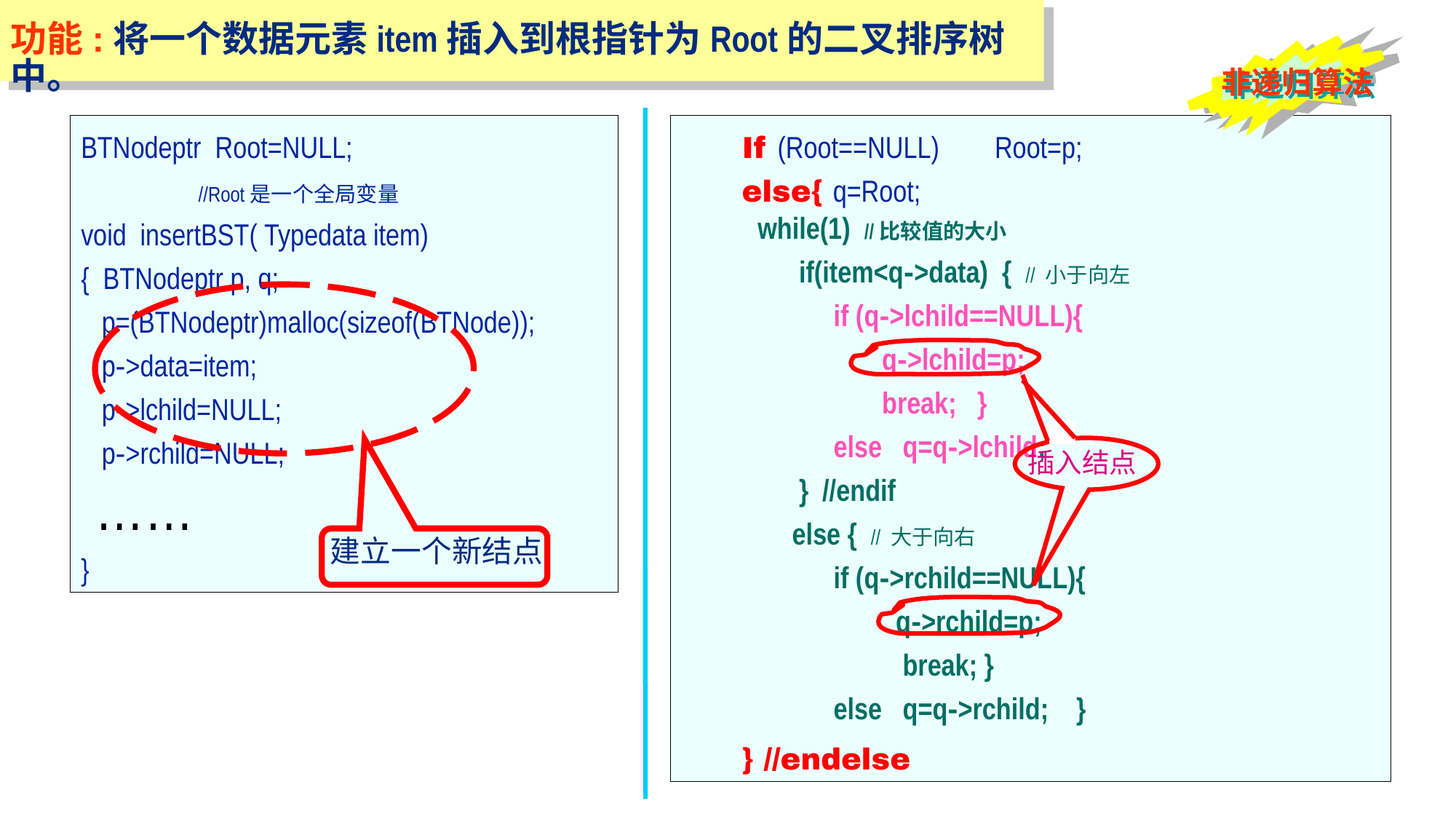

功能:将一个数据元素item插入到根指针为Root的二叉排序树中。

非递归算法

BTNodeptr  Root=NULL;
                 //Root是一个全局变量
void  insertBST( Typedata item)
{  BTNodeptr p, q;
   p=(BTNodeptr)malloc(sizeof(BTNode));
   p->data=item;
   p->lchild=NULL;
   p->rchild=NULL;
 ……
}
      If (Root==NULL)        Root=p;
      else{ q=Root;

      } //endelse
  while(1)  //比较值的大小
        if(item<q->data)  {  // 小于向左
             if (q->lchild==NULL){
                    q->lchild=p;
                    break;   }
             else   q=q->lchild;
        }  //endif
       else {  // 大于向右
             if (q->rchild==NULL){
                      q->rchild=p;
                       break; }
             else   q=q->rchild;    }

建立一个新结点

插入结点